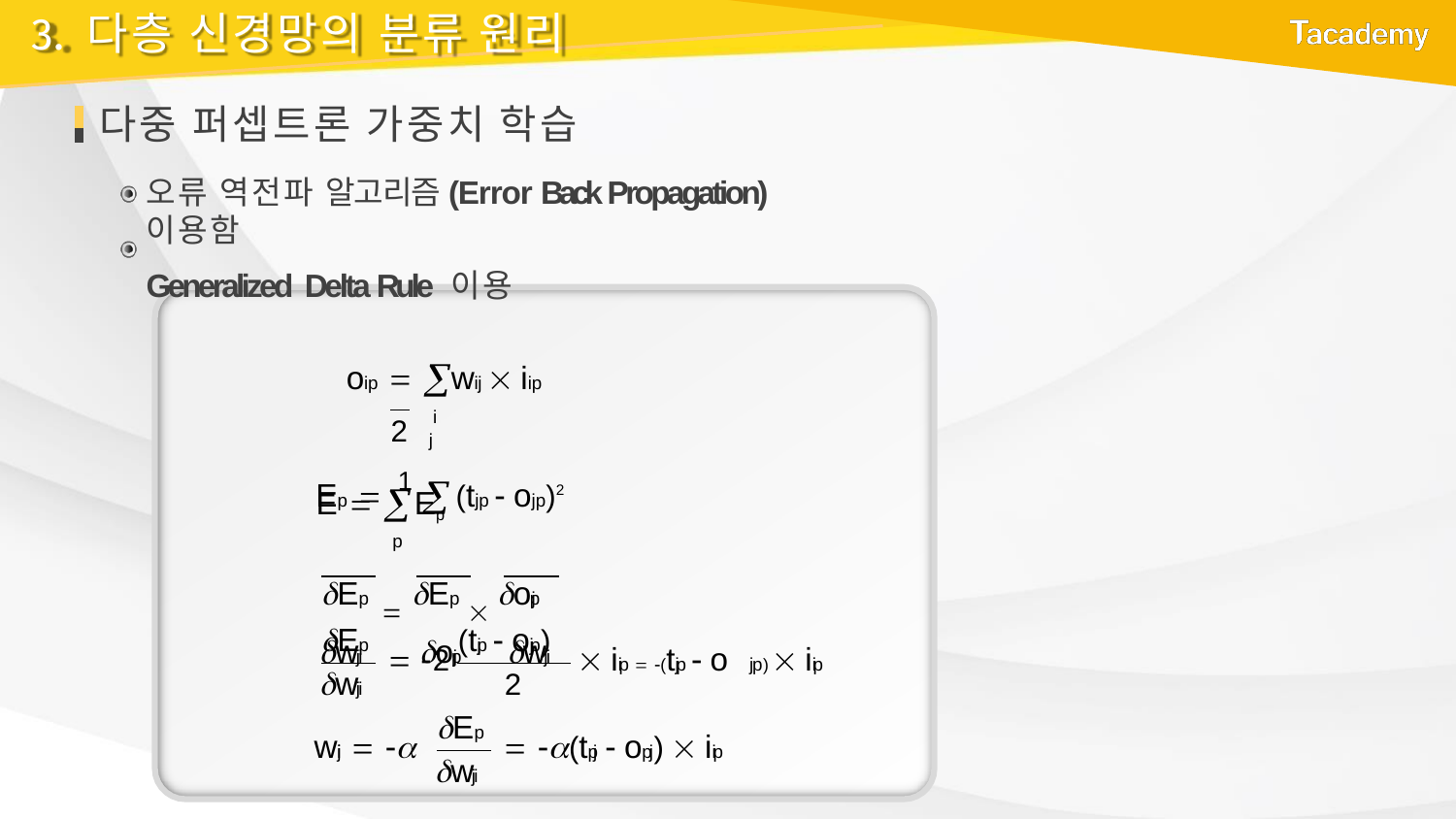

# 3. 다층 신경망의 분류 원리
다중 퍼셉트론 가중치 학습
오류 역전파 알고리즘(Error Back Propagation) 이용함
Generalized  Delta Rule 이용
oip  = ∑wij × iip
i
Ep  =  1 ∑(tjp − ojp)2

2

j
E = ∑Ep
p
δEp = δEp × δojp
δwij	δojp	δwij

δEp	(tjp − ojp)
× iip = −(tjp − o
jp) × iip
= −2
δwij
2

δEp
wij = −α
= −α(tpj − opj) × iip
δwij